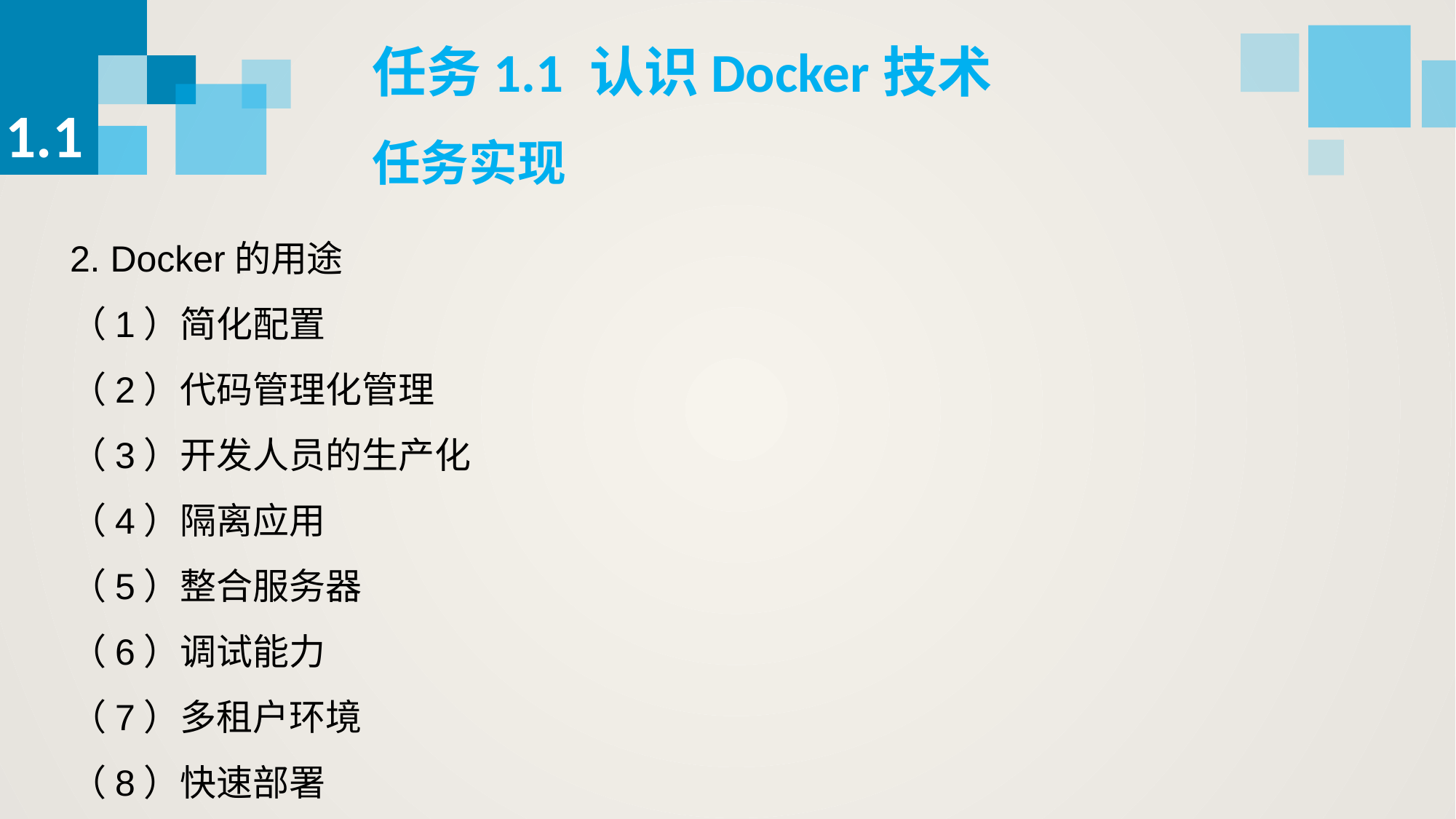

任务1.1 认识Docker技术
1.1
任务实现
2. Docker的用途
（1）简化配置
（2）代码管理化管理
（3）开发人员的生产化
（4）隔离应用
（5）整合服务器
（6）调试能力
（7）多租户环境
（8）快速部署